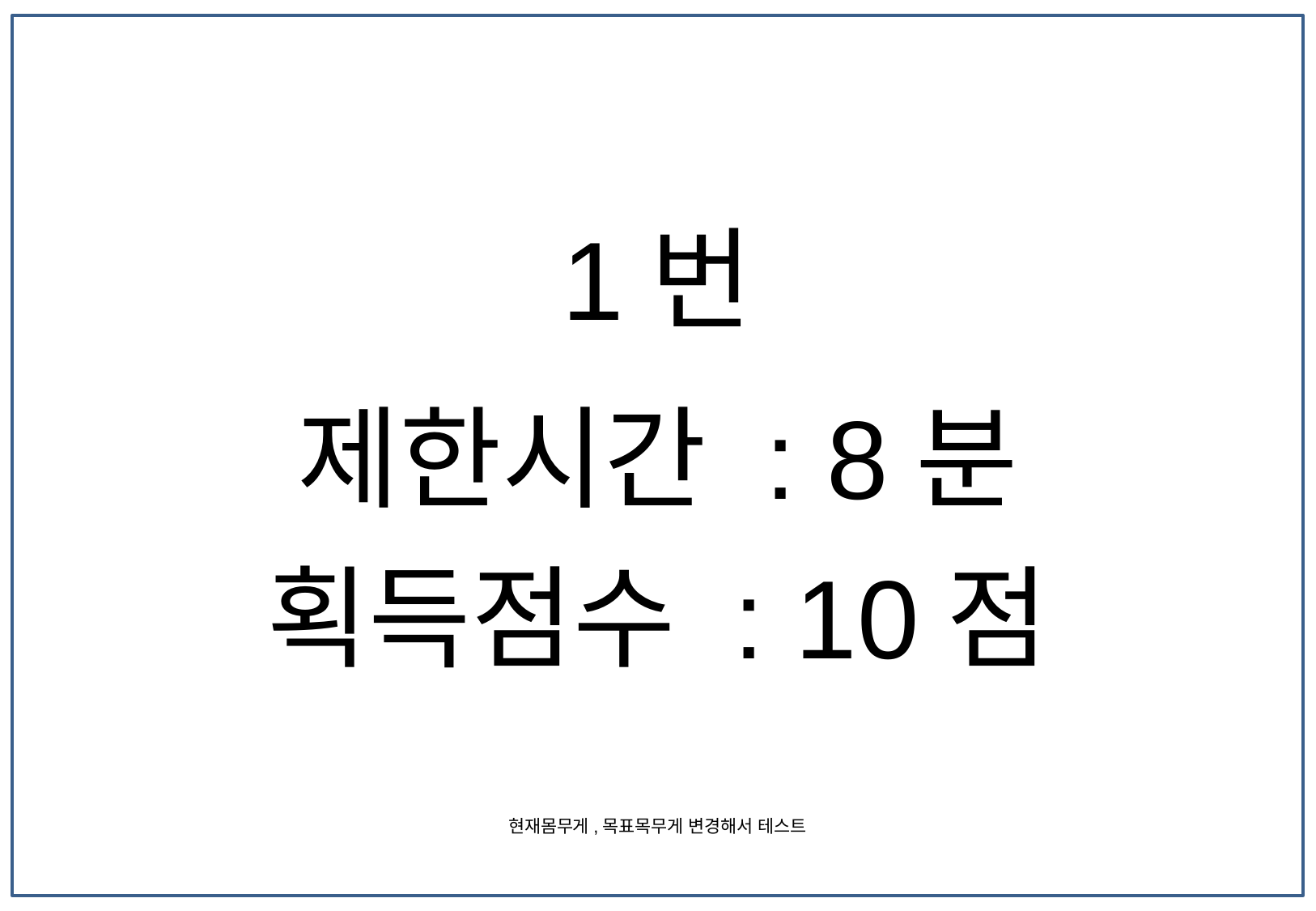

1번
제한시간 : 8분
획득점수 : 10점
현재몸무게,목표목무게 변경해서 테스트